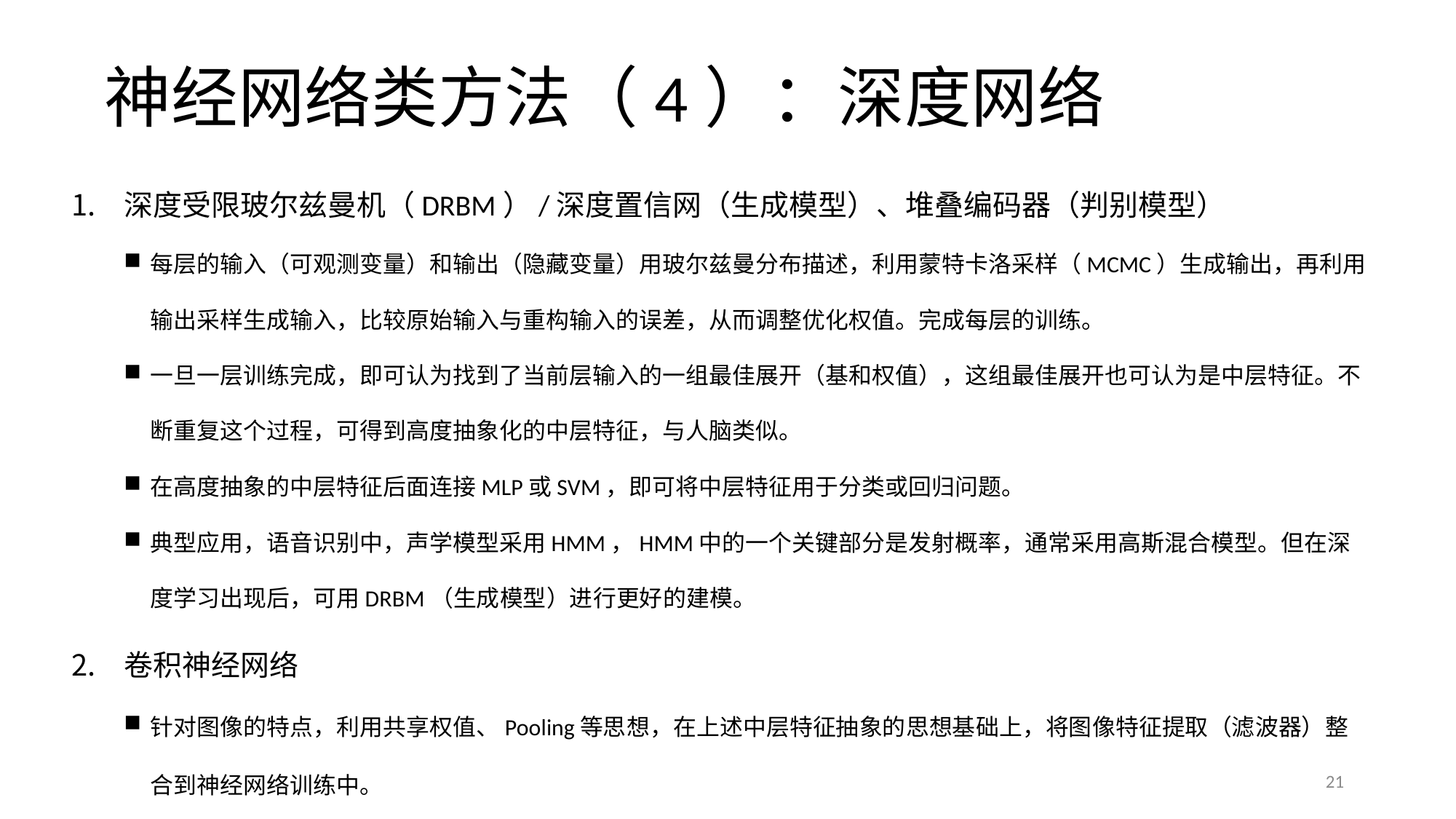

# 神经网络类方法（4）：深度网络
深度受限玻尔兹曼机（DRBM）/深度置信网（生成模型）、堆叠编码器（判别模型）
每层的输入（可观测变量）和输出（隐藏变量）用玻尔兹曼分布描述，利用蒙特卡洛采样（MCMC）生成输出，再利用输出采样生成输入，比较原始输入与重构输入的误差，从而调整优化权值。完成每层的训练。
一旦一层训练完成，即可认为找到了当前层输入的一组最佳展开（基和权值），这组最佳展开也可认为是中层特征。不断重复这个过程，可得到高度抽象化的中层特征，与人脑类似。
在高度抽象的中层特征后面连接MLP或SVM，即可将中层特征用于分类或回归问题。
典型应用，语音识别中，声学模型采用HMM，HMM中的一个关键部分是发射概率，通常采用高斯混合模型。但在深度学习出现后，可用DRBM（生成模型）进行更好的建模。
卷积神经网络
针对图像的特点，利用共享权值、Pooling等思想，在上述中层特征抽象的思想基础上，将图像特征提取（滤波器）整合到神经网络训练中。

21